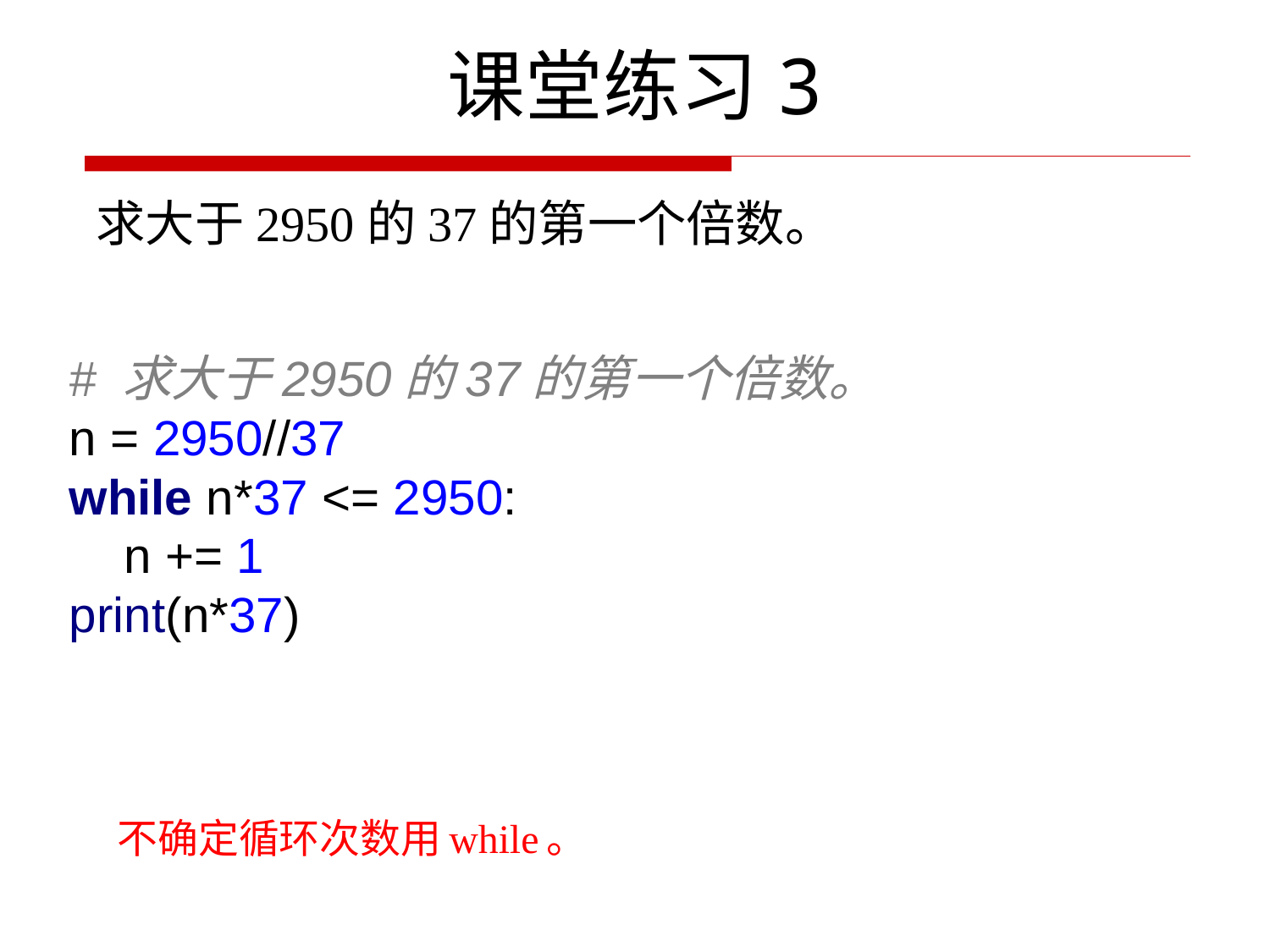

# 课堂练习3
求大于2950的37的第一个倍数。

# 求大于2950的37的第一个倍数。 n = 2950//37 while n*37 <= 2950: n += 1 print(n*37)
不确定循环次数用while。
52